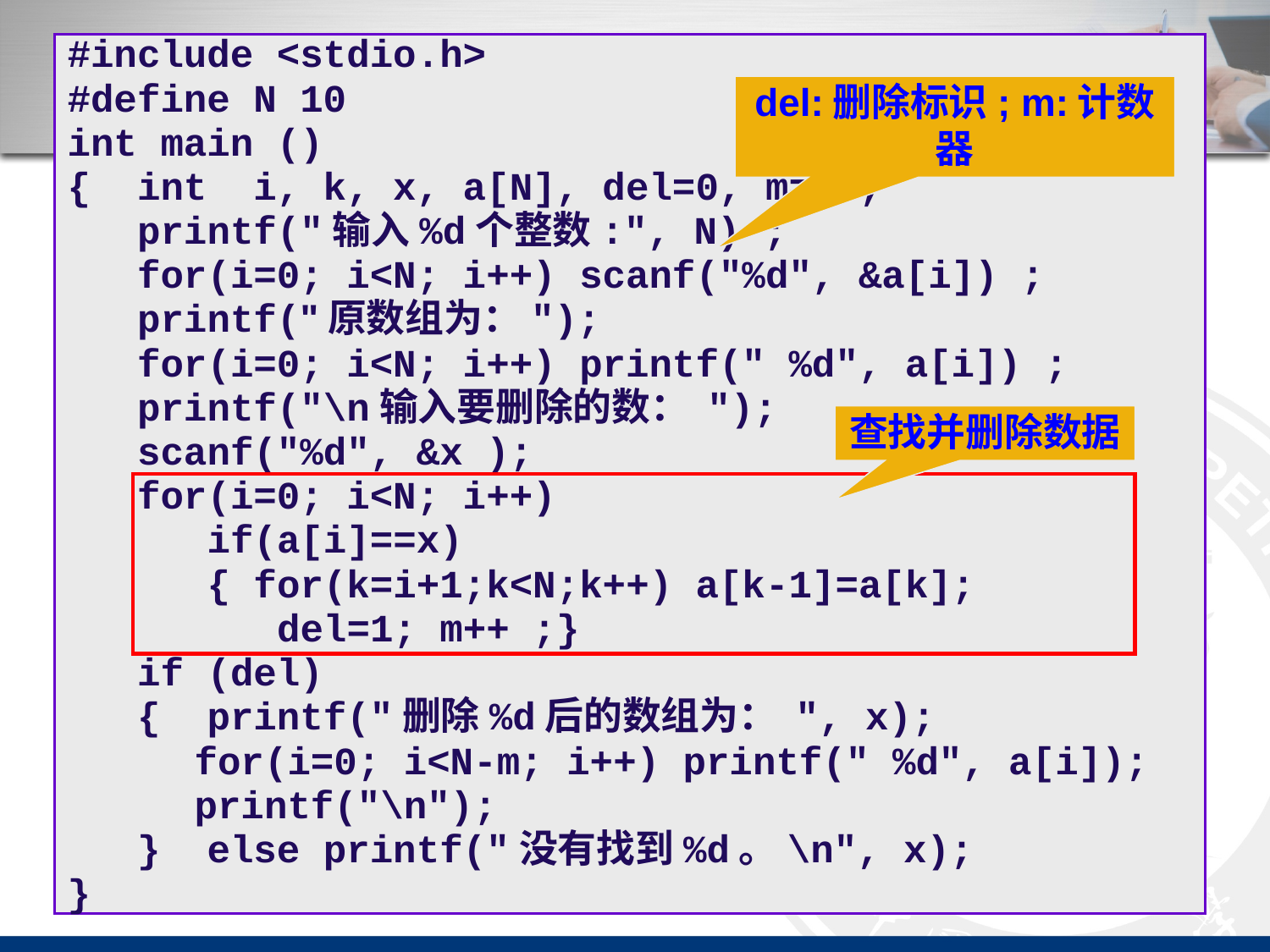

#include <stdio.h>
#define N 10
int main ()
{  int  i, k, x, a[N], del=0, m=0 ;
   printf("输入%d个整数:", N) ;
   for(i=0; i<N; i++) scanf("%d", &a[i]) ;
   printf("原数组为：");
   for(i=0; i<N; i++) printf(" %d", a[i]) ;
   printf("\n输入要删除的数： ");
   scanf("%d", &x );
   for(i=0; i<N; i++)
      if(a[i]==x)
      { for(k=i+1;k<N;k++) a[k-1]=a[k];
         del=1; m++ ;}
   if (del)
   {  printf("删除%d后的数组为： ", x);
	for(i=0; i<N-m; i++) printf(" %d", a[i]);
	printf("\n");
   }  else printf("没有找到%d。\n", x);
}
del:删除标识; m:计数器
查找并删除数据